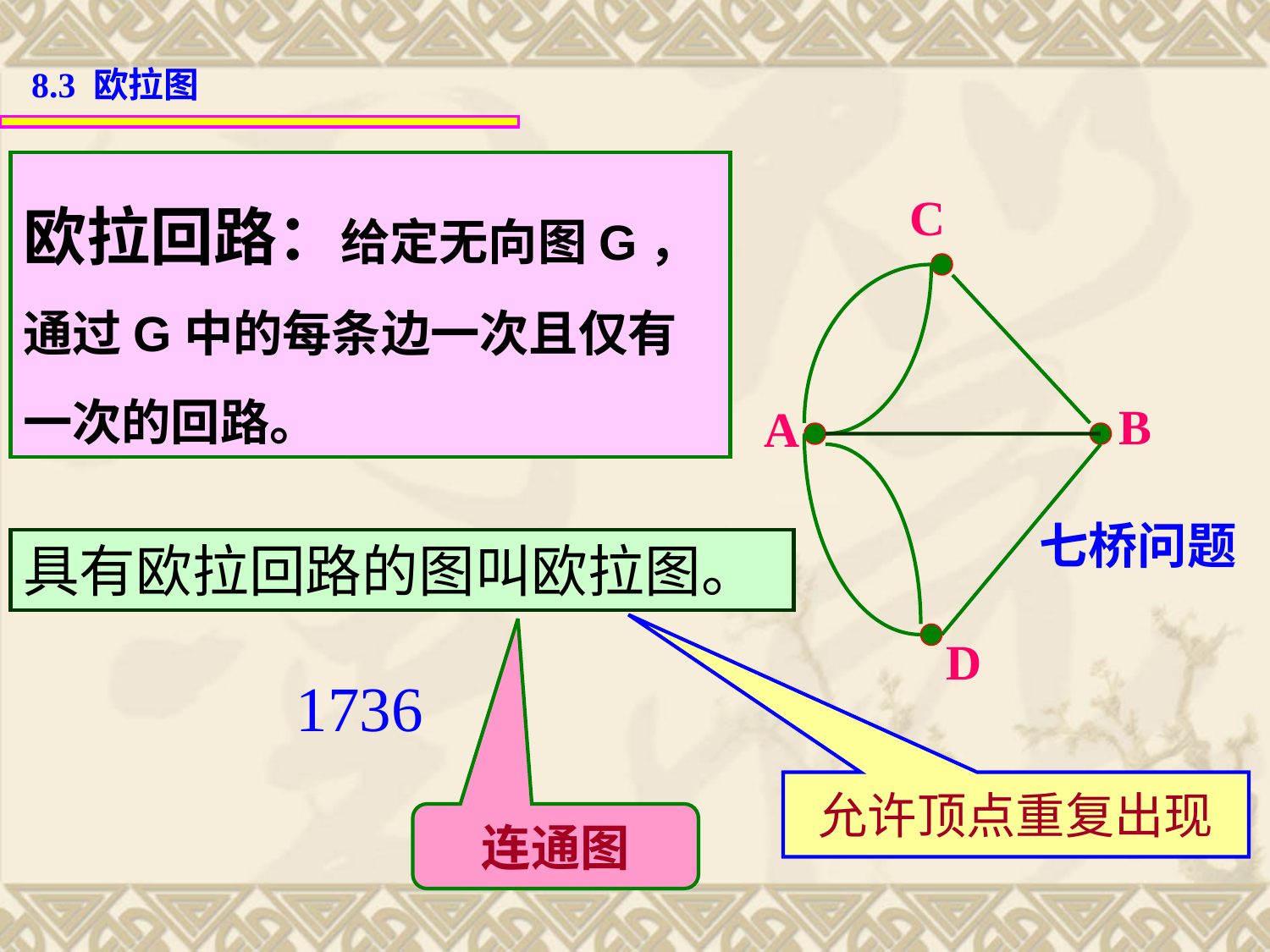

8.3 欧拉图

欧拉回路：给定无向图G，
通过G中的每条边一次且仅有
一次的回路。
C
B
A
D

七桥问题
具有欧拉回路的图叫欧拉图。
1736
允许顶点重复出现
连通图